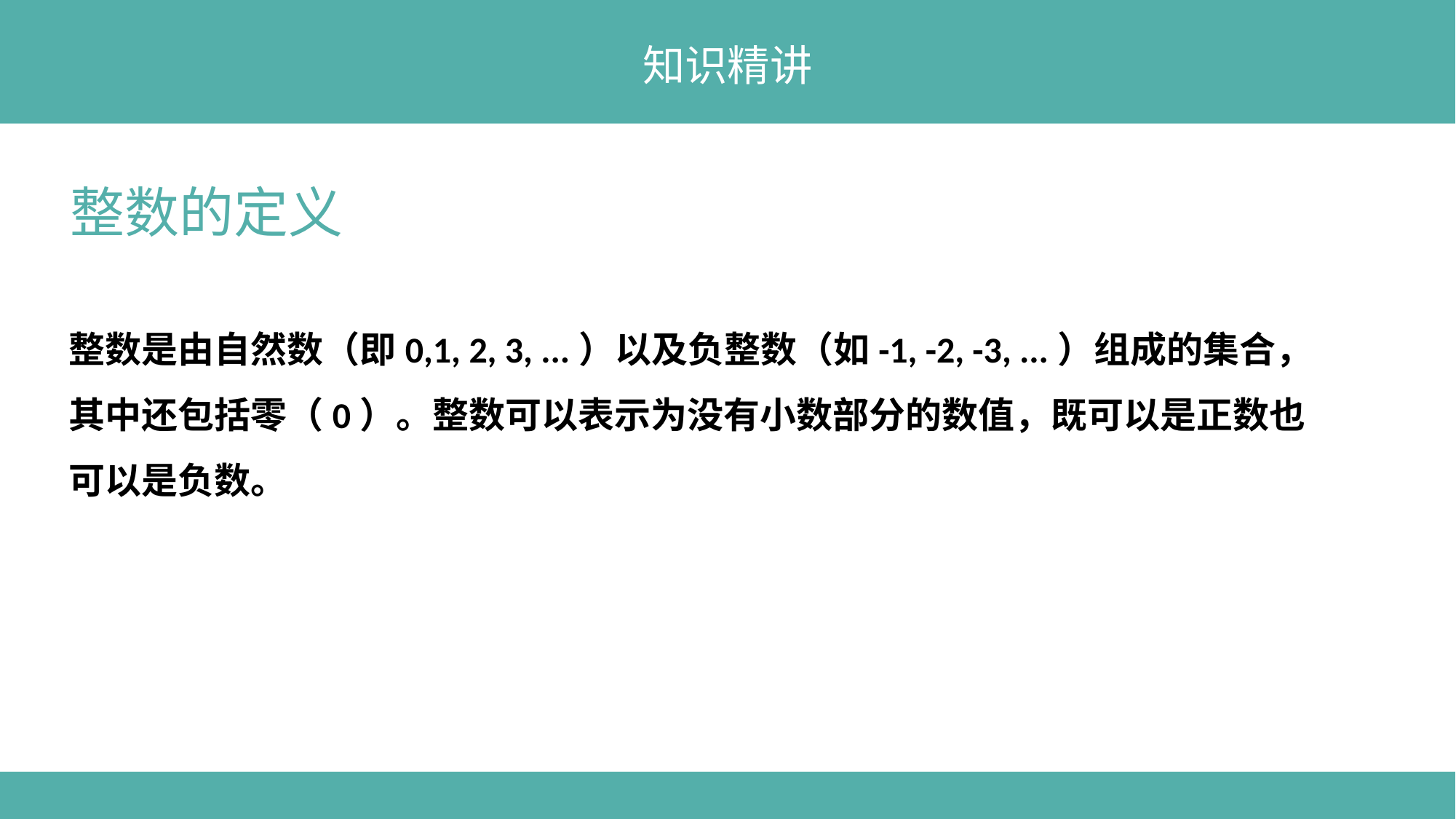

知识精讲

整数的定义
整数是由自然数（即0,1, 2, 3, ...）以及负整数（如-1, -2, -3, ...）组成的集合，其中还包括零（0）。整数可以表示为没有小数部分的数值，既可以是正数也可以是负数。